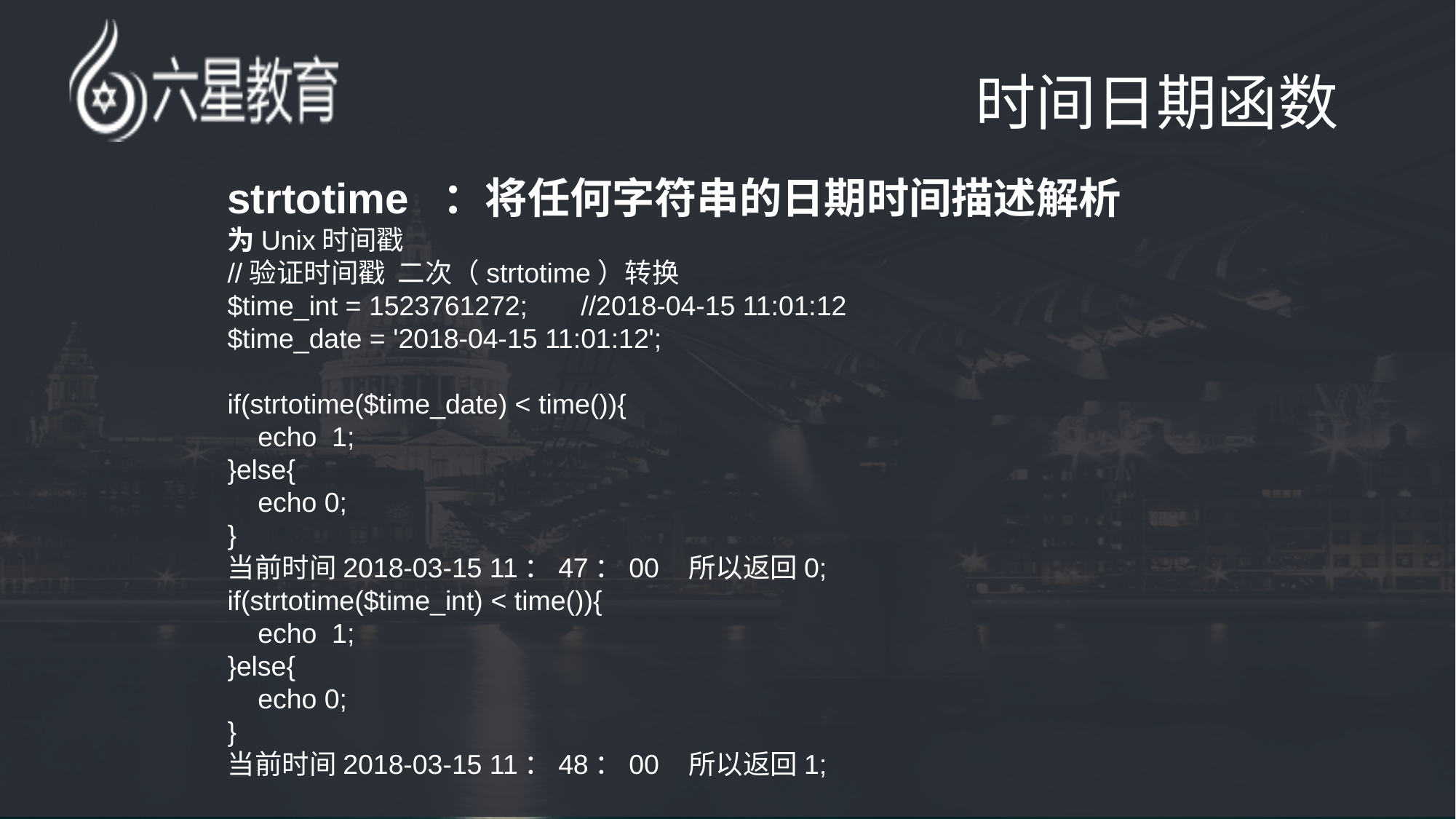

# 时间日期函数
strtotime  ：将任何字符串的日期时间描述解析为Unix时间戳
//验证时间戳  二次（strtotime）转换
$time_int = 1523761272;       //2018-04-15 11:01:12
$time_date = '2018-04-15 11:01:12';

if(strtotime($time_date) < time()){
    echo  1;
}else{
    echo 0;
}
当前时间2018-03-15 11：47：00   所以返回0;
if(strtotime($time_int) < time()){
    echo  1;
}else{
    echo 0;
}
当前时间2018-03-15 11：48：00   所以返回1;